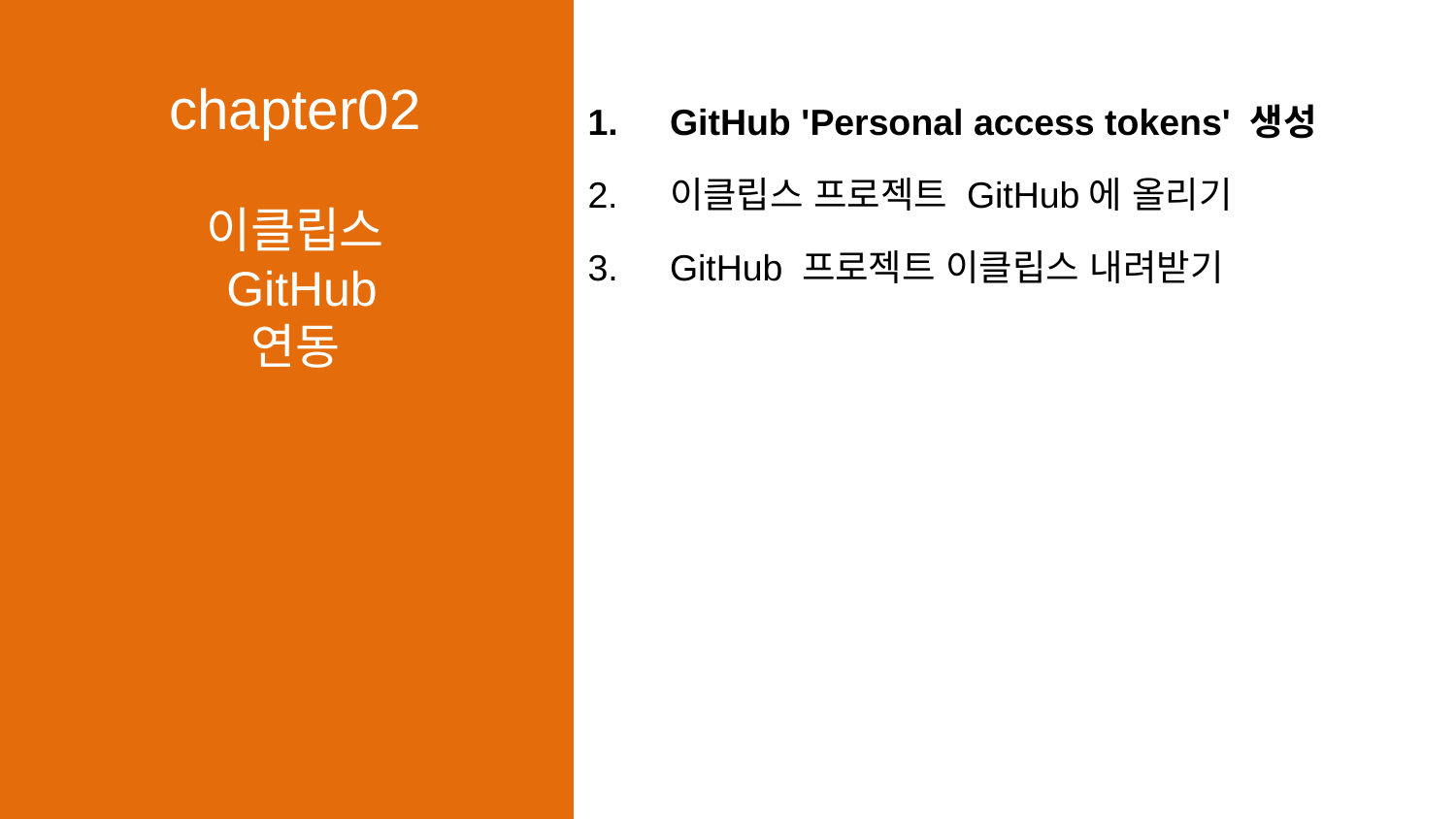

chapter02

이클립스
 GitHub
연동
GitHub 'Personal access tokens' 생성
이클립스 프로젝트 GitHub에 올리기
GitHub 프로젝트 이클립스 내려받기